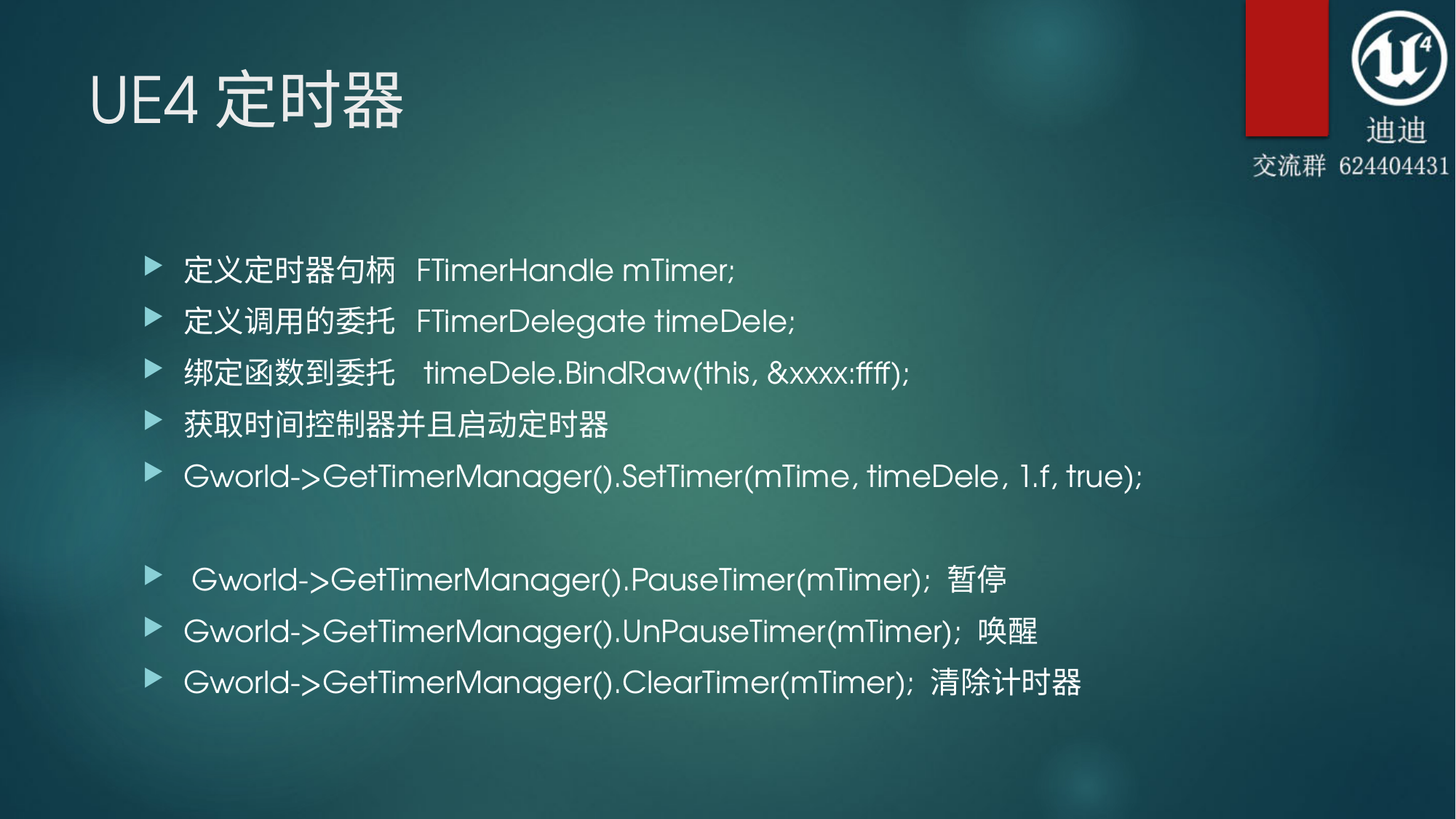

# UE4定时器
定义定时器句柄  FTimerHandle mTimer;
定义调用的委托  FTimerDelegate timeDele;
绑定函数到委托   timeDele.BindRaw(this, &xxxx:ffff);
获取时间控制器并且启动定时器
Gworld->GetTimerManager().SetTimer(mTime, timeDele, 1.f, true);

 Gworld->GetTimerManager().PauseTimer(mTimer); 暂停
Gworld->GetTimerManager().UnPauseTimer(mTimer); 唤醒
Gworld->GetTimerManager().ClearTimer(mTimer); 清除计时器